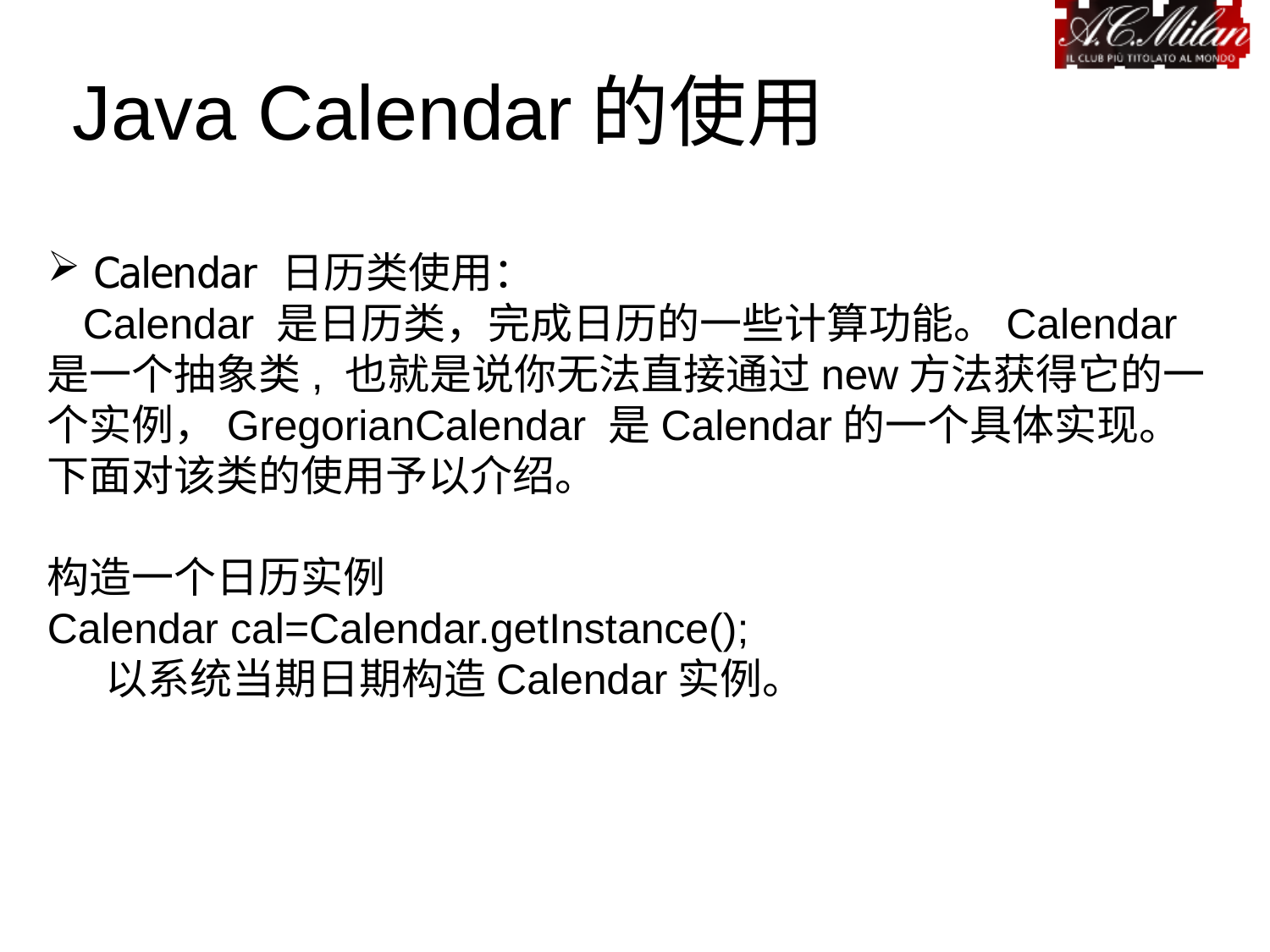

Java Calendar的使用

 Calendar 日历类使用：
   Calendar 是日历类，完成日历的一些计算功能。Calendar 是一个抽象类, 也就是说你无法直接通过new方法获得它的一个实例，GregorianCalendar 是Calendar的一个具体实现。下面对该类的使用予以介绍。

构造一个日历实例
Calendar cal=Calendar.getInstance();
     以系统当期日期构造Calendar实例。